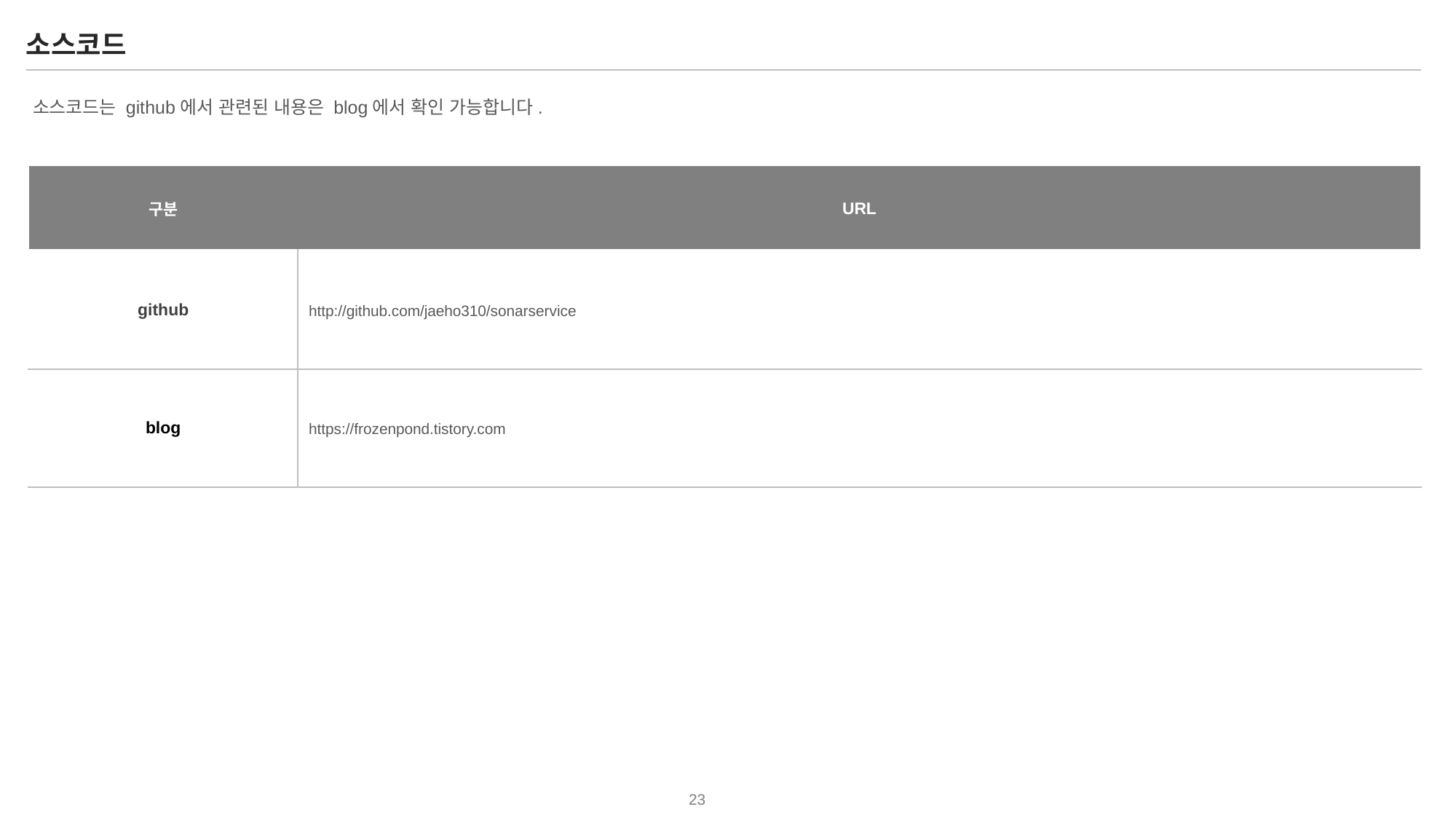

소스코드
소스코드는 github에서 관련된 내용은 blog에서 확인 가능합니다.
| 구분 | URL |
| --- | --- |
| github | http://github.com/jaeho310/sonarservice |
| blog | https://frozenpond.tistory.com |
23